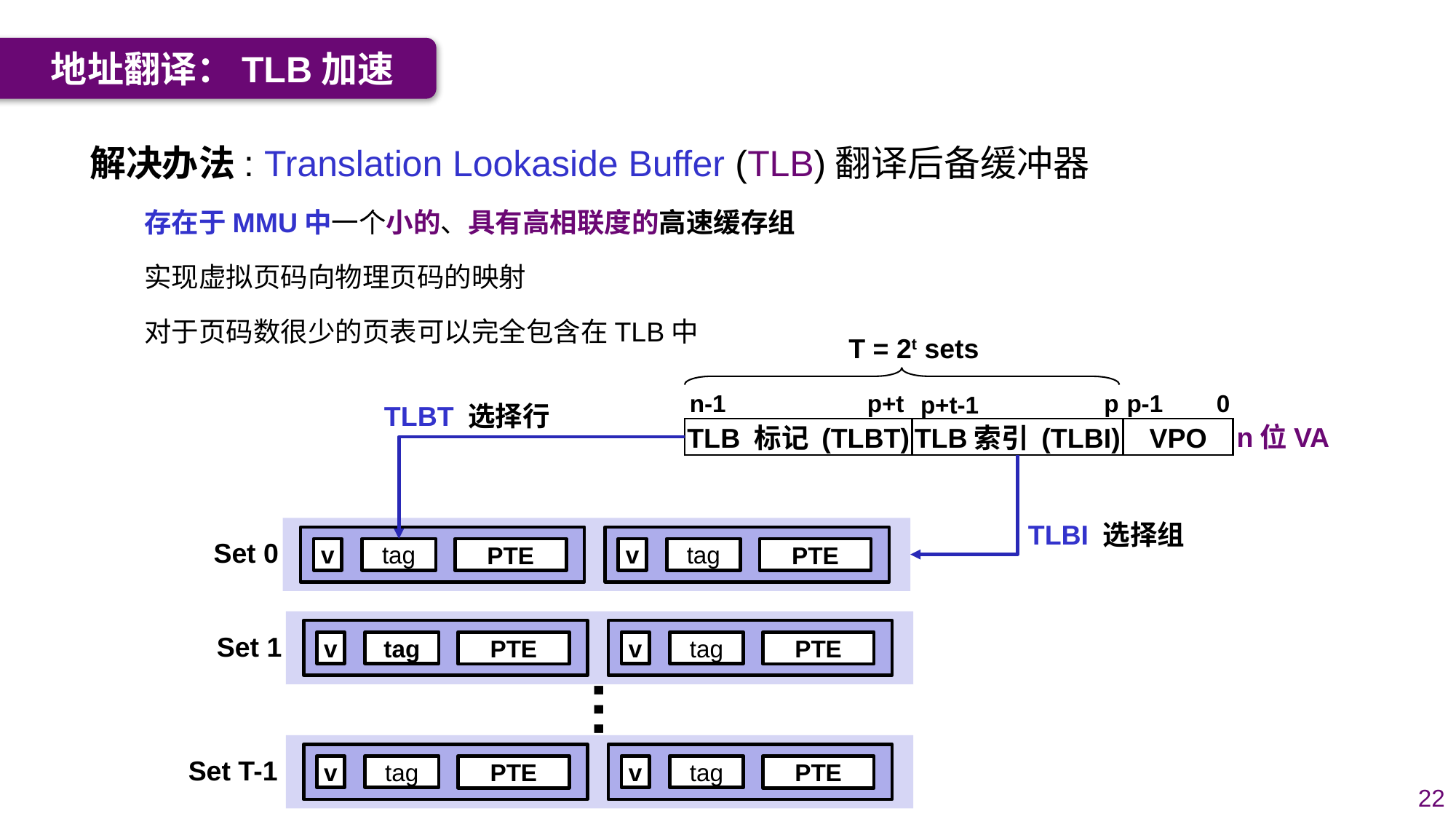

地址翻译：TLB加速
解决办法: Translation Lookaside Buffer (TLB)翻译后备缓冲器
存在于MMU中一个小的、具有高相联度的高速缓存组
实现虚拟页码向物理页码的映射
对于页码数很少的页表可以完全包含在TLB中

T = 2t sets
n-1
p+t
p
p-1
0
p+t-1
TLBT 选择行
n位VA
TLB 标记 (TLBT)
TLB索引 (TLBI)
VPO
TLBI 选择组

Set 0
PTE
PTE
v
tag
v
tag

Set 1
PTE
PTE
v
tag
v
tag
…

Set T-1
PTE
PTE
v
tag
v
tag
22